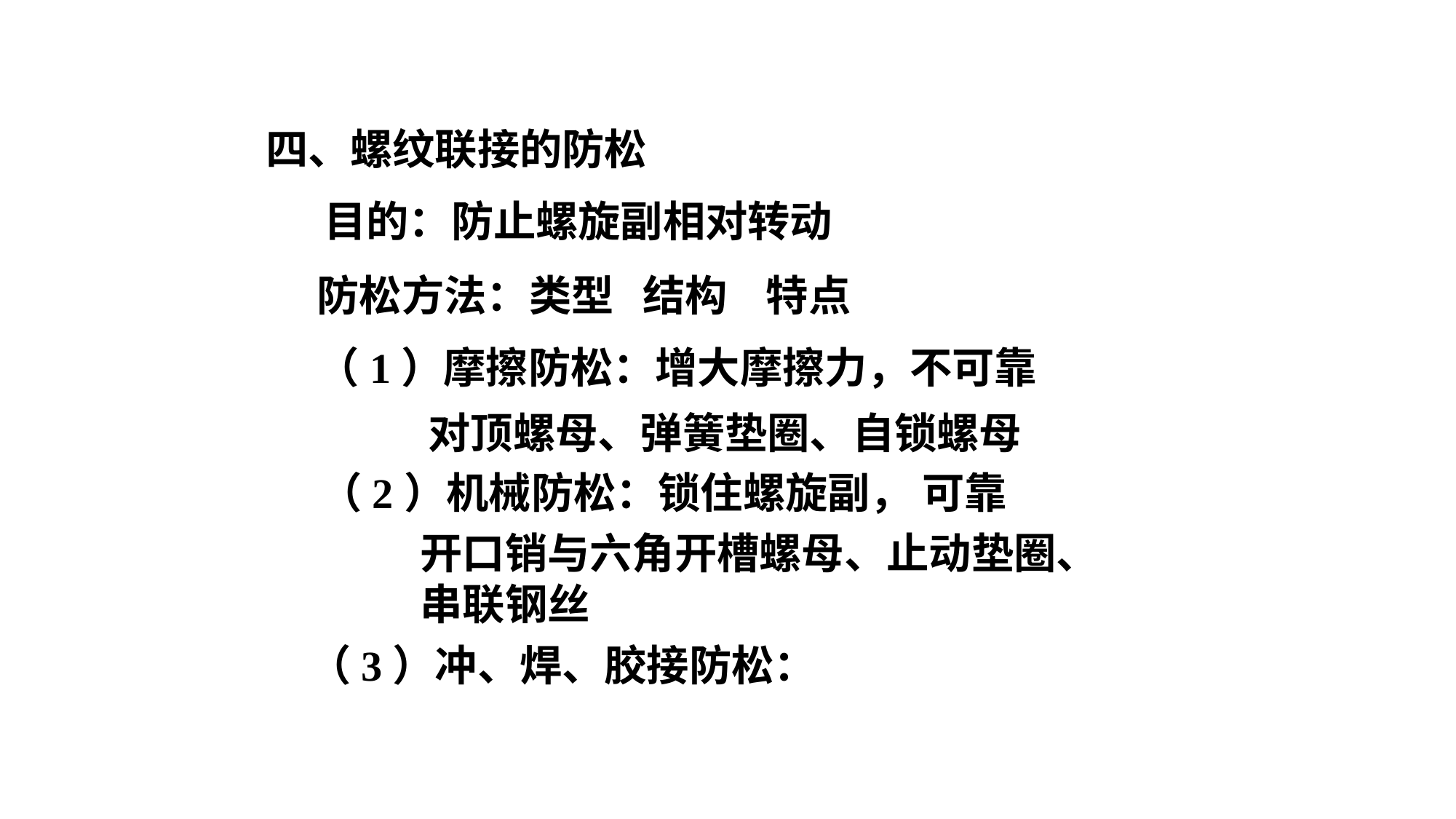

四、螺纹联接的防松
     目的：防止螺旋副相对转动
防松方法：类型   结构    特点
（1）摩擦防松：增大摩擦力，不可靠
      对顶螺母、弹簧垫圈、自锁螺母
 （2）机械防松：锁住螺旋副， 可靠
开口销与六角开槽螺母、止动垫圈、串联钢丝
（3）冲、焊、胶接防松：